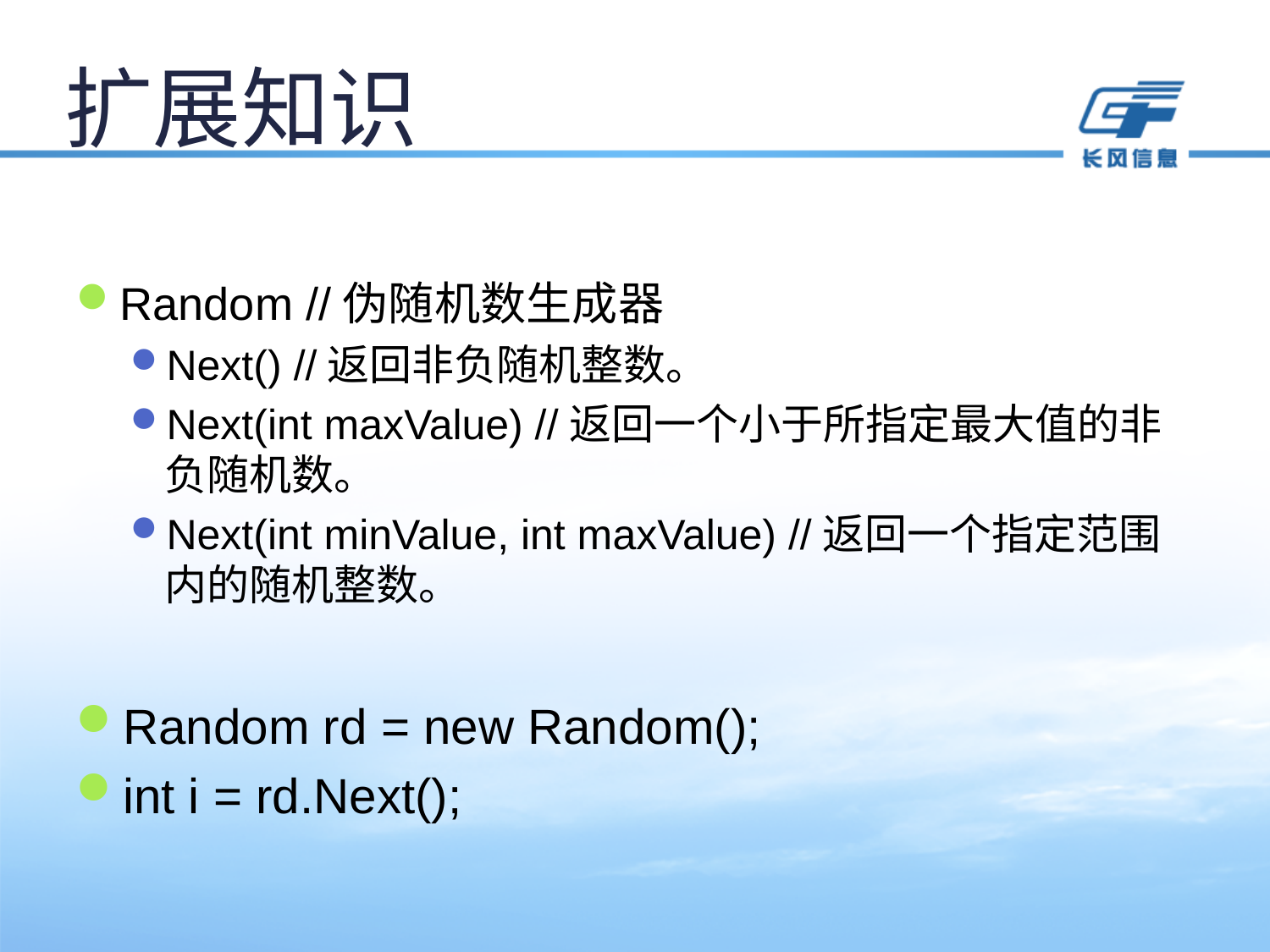

# 扩展知识
Random //伪随机数生成器
Next() //返回非负随机整数。
Next(int maxValue) //返回一个小于所指定最大值的非负随机数。
Next(int minValue, int maxValue) //返回一个指定范围内的随机整数。

Random rd = new Random();
int i = rd.Next();